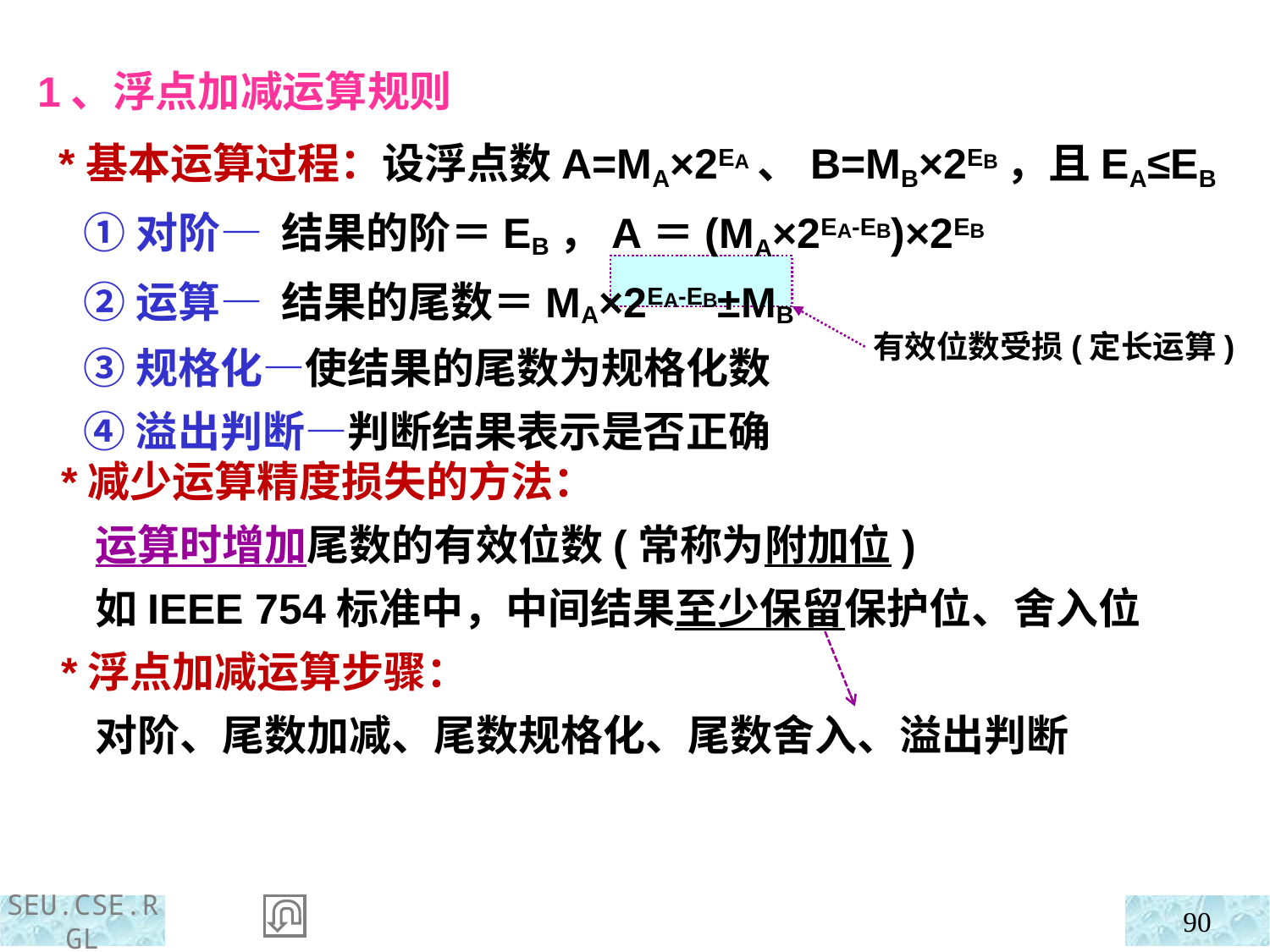

1、浮点加减运算规则
  *基本运算过程：设浮点数A=MA×2EA、B=MB×2EB，且EA≤EB
     ①对阶—  结果的阶＝EB，A＝(MA×2EA-EB)×2EB
     ②运算—  结果的尾数＝MA×2EA-EB±MB
     ③规格化—使结果的尾数为规格化数
     ④溢出判断—判断结果表示是否正确

有效位数受损(定长运算)
  *减少运算精度损失的方法：
     运算时增加尾数的有效位数(常称为附加位)
     如IEEE 754标准中，中间结果至少保留保护位、舍入位
  *浮点加减运算步骤：
     对阶、尾数加减、尾数规格化、尾数舍入、溢出判断

90